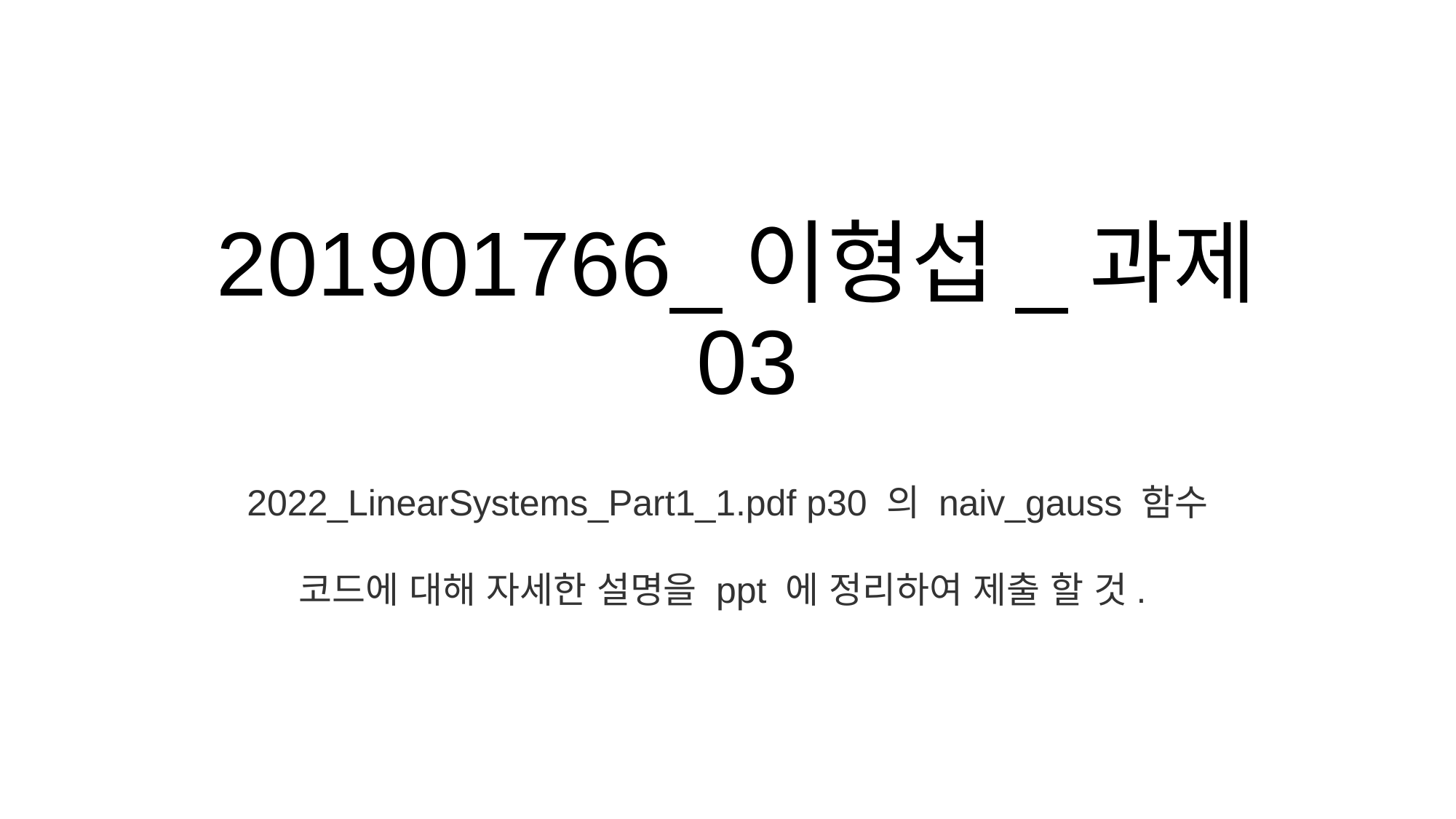

# 201901766_이형섭_과제03
2022_LinearSystems_Part1_1.pdf p30 의 naiv_gauss 함수 코드에 대해 자세한 설명을 ppt 에 정리하여 제출 할 것.